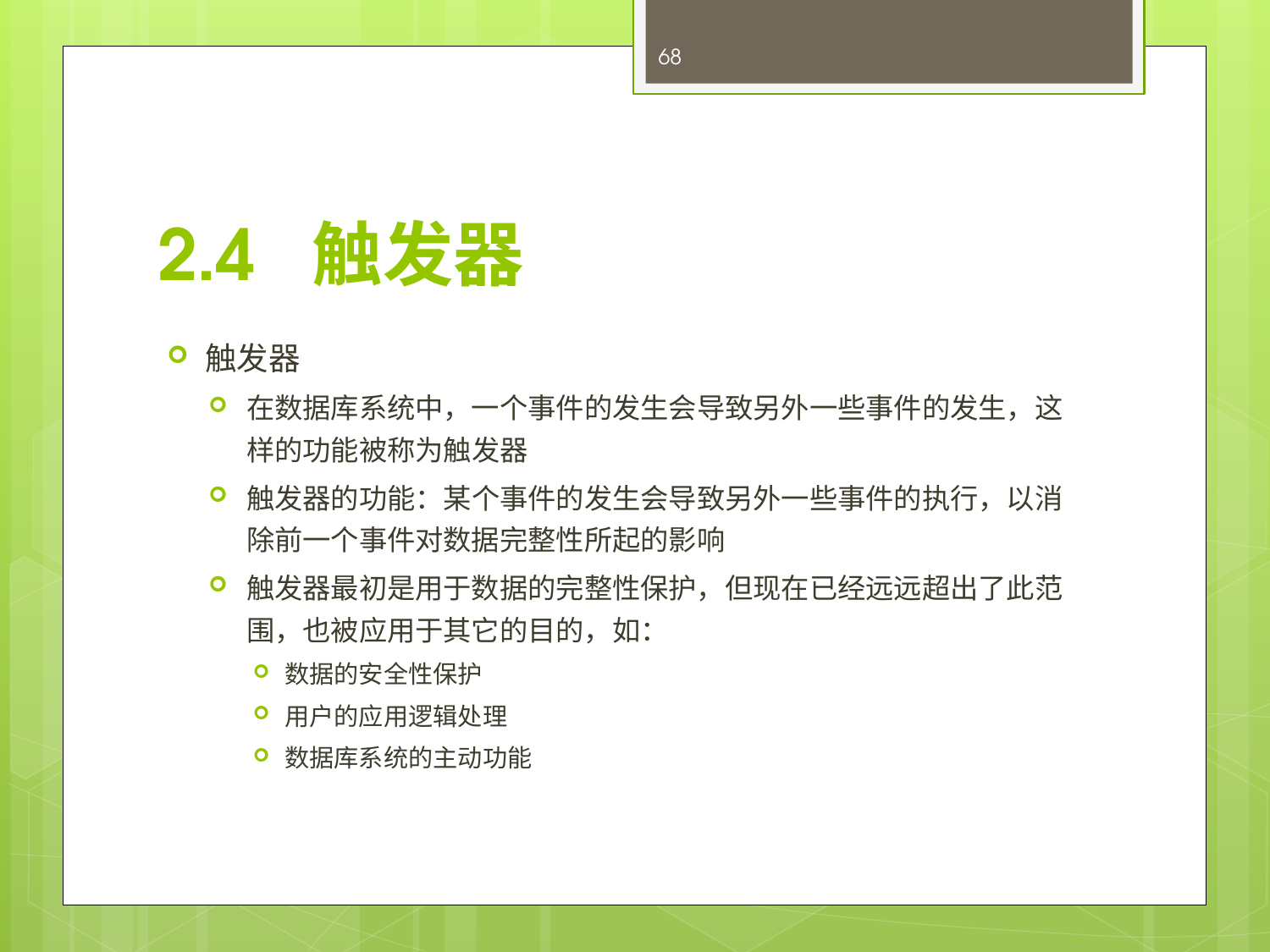

68
# 2.4  触发器
触发器
在数据库系统中，一个事件的发生会导致另外一些事件的发生，这样的功能被称为触发器
触发器的功能：某个事件的发生会导致另外一些事件的执行，以消除前一个事件对数据完整性所起的影响
触发器最初是用于数据的完整性保护，但现在已经远远超出了此范围，也被应用于其它的目的，如：
数据的安全性保护
用户的应用逻辑处理
数据库系统的主动功能